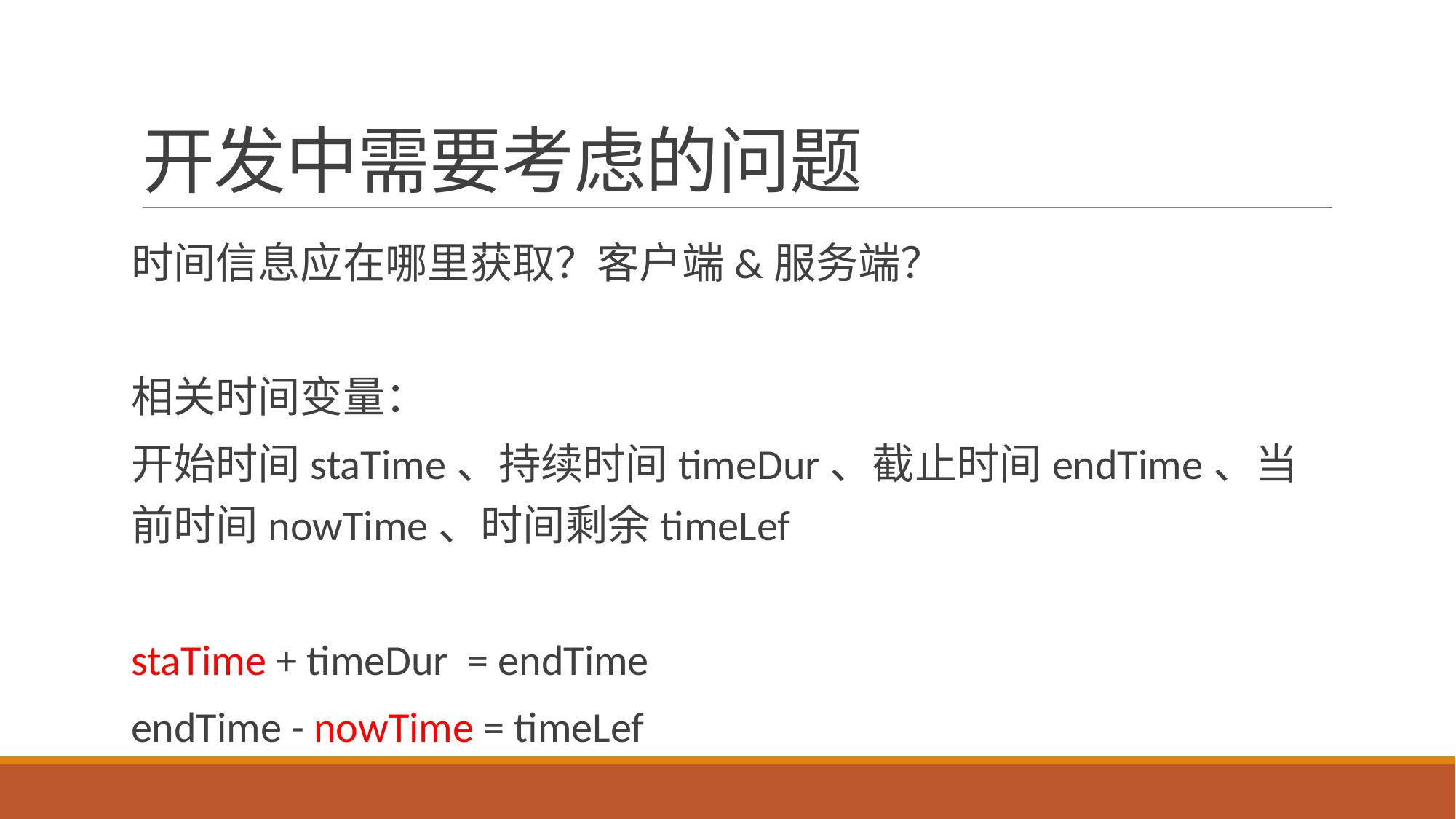

# 开发中需要考虑的问题
时间信息应在哪里获取？客户端&服务端？

相关时间变量：
开始时间staTime、持续时间timeDur、截止时间endTime、当前时间nowTime、时间剩余timeLef

staTime + timeDur  = endTime
endTime - nowTime = timeLef